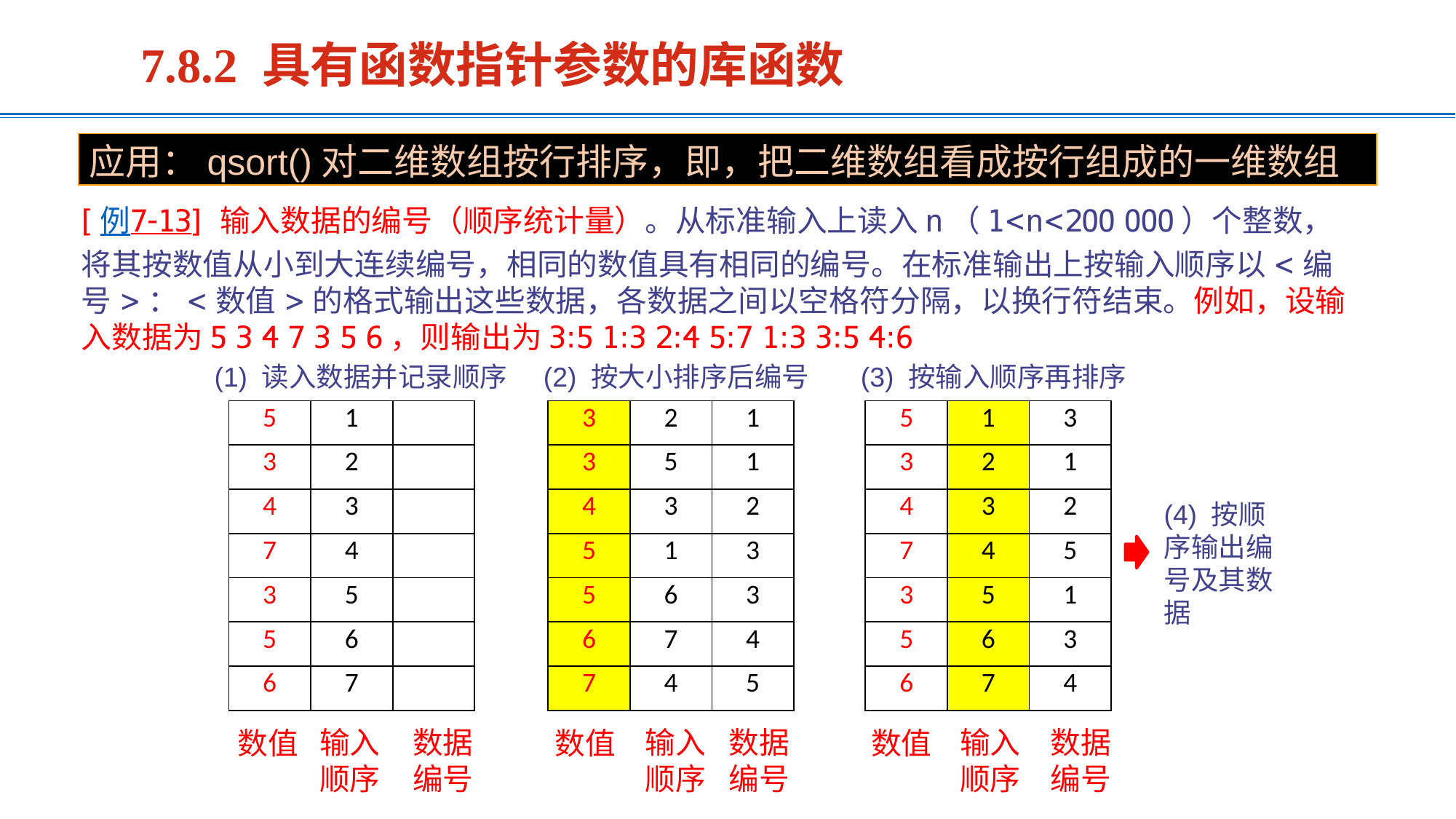

7.8.2 具有函数指针参数的库函数
应用：qsort()对二维数组按行排序，即，把二维数组看成按行组成的一维数组
[例7-13] 输入数据的编号（顺序统计量）。从标准输入上读入n（1<n<200 000）个整数，将其按数值从小到大连续编号，相同的数值具有相同的编号。在标准输出上按输入顺序以<编号>：<数值>的格式输出这些数据，各数据之间以空格符分隔，以换行符结束。例如，设输入数据为5 3 4 7 3 5 6，则输出为3:5 1:3 2:4 5:7 1:3 3:5 4:6
(1) 读入数据并记录顺序
(2) 按大小排序后编号
(3) 按输入顺序再排序
| 5 | 1 |  |
| --- | --- | --- |
| 3 | 2 |  |
| 4 | 3 |  |
| 7 | 4 |  |
| 3 | 5 |  |
| 5 | 6 |  |
| 6 | 7 |  |
| 3 | 2 | 1 |
| --- | --- | --- |
| 3 | 5 | 1 |
| 4 | 3 | 2 |
| 5 | 1 | 3 |
| 5 | 6 | 3 |
| 6 | 7 | 4 |
| 7 | 4 | 5 |
| 5 | 1 | 3 |
| --- | --- | --- |
| 3 | 2 | 1 |
| 4 | 3 | 2 |
| 7 | 4 | 5 |
| 3 | 5 | 1 |
| 5 | 6 | 3 |
| 6 | 7 | 4 |
(4) 按顺序输出编号及其数据

输入顺序
数据编号
输入顺序
数据编号
输入顺序
数据编号
数值
数值
数值